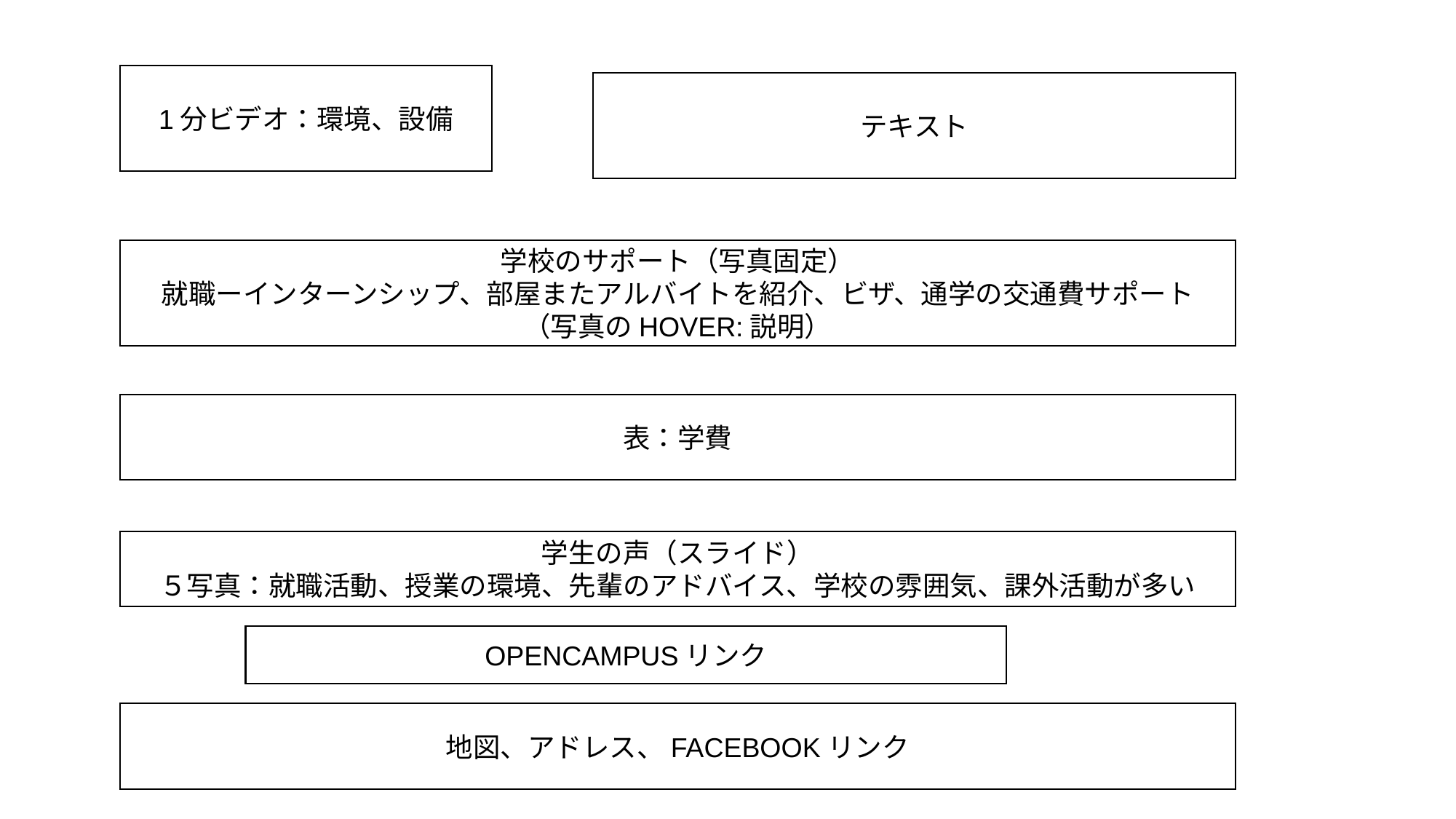

1分ビデオ：環境、設備
テキスト
学校のサポート（写真固定）
就職ーインターンシップ、部屋またアルバイトを紹介、ビザ、通学の交通費サポート
（写真のHOVER:説明）
表：学費
学生の声（スライド）
５写真：就職活動、授業の環境、先輩のアドバイス、学校の雰囲気、課外活動が多い
OPENCAMPUSリンク
地図、アドレス、FACEBOOKリンク